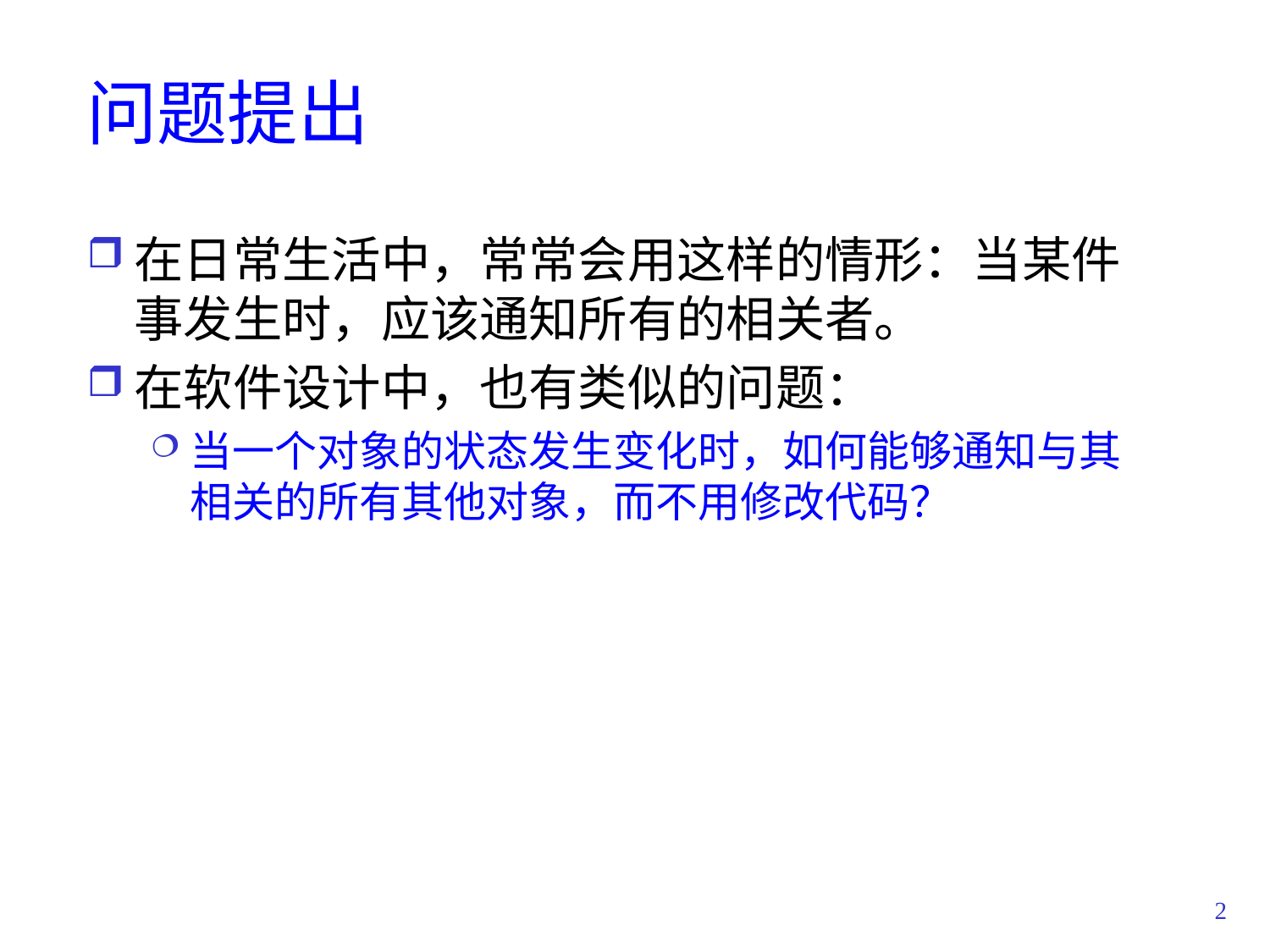

# 问题提出
在日常生活中，常常会用这样的情形：当某件事发生时，应该通知所有的相关者。
在软件设计中，也有类似的问题：
当一个对象的状态发生变化时，如何能够通知与其相关的所有其他对象，而不用修改代码？

2